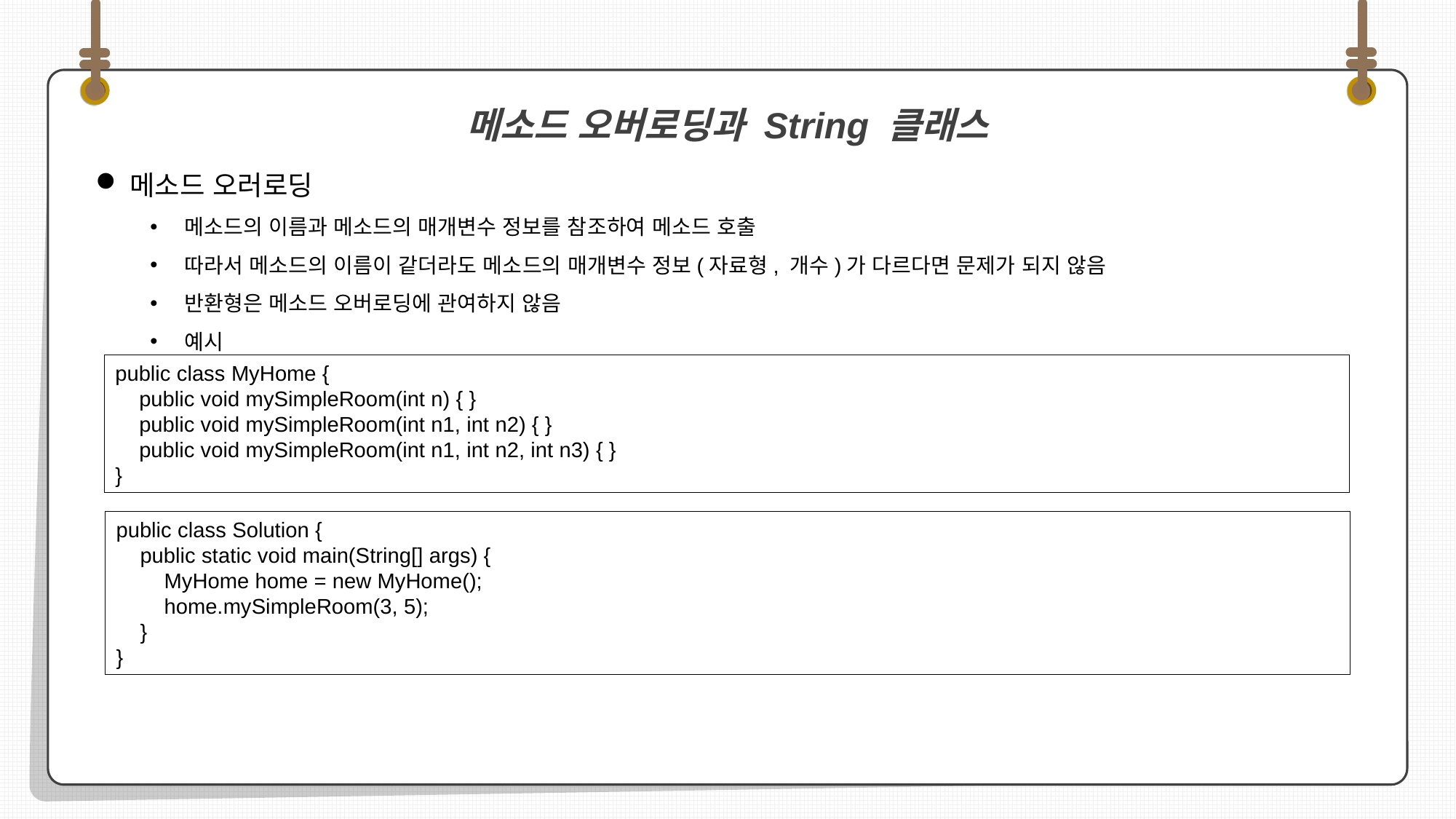

메소드 오러로딩
메소드의 이름과 메소드의 매개변수 정보를 참조하여 메소드 호출
따라서 메소드의 이름이 같더라도 메소드의 매개변수 정보(자료형, 개수)가 다르다면 문제가 되지 않음
반환형은 메소드 오버로딩에 관여하지 않음
예시

메소드 오버로딩과 String 클래스

public class MyHome {
    public void mySimpleRoom(int n) { }
    public void mySimpleRoom(int n1, int n2) { }
    public void mySimpleRoom(int n1, int n2, int n3) { }
}
public class Solution {
    public static void main(String[] args) {
        MyHome home = new MyHome();
        home.mySimpleRoom(3, 5);
    }
}